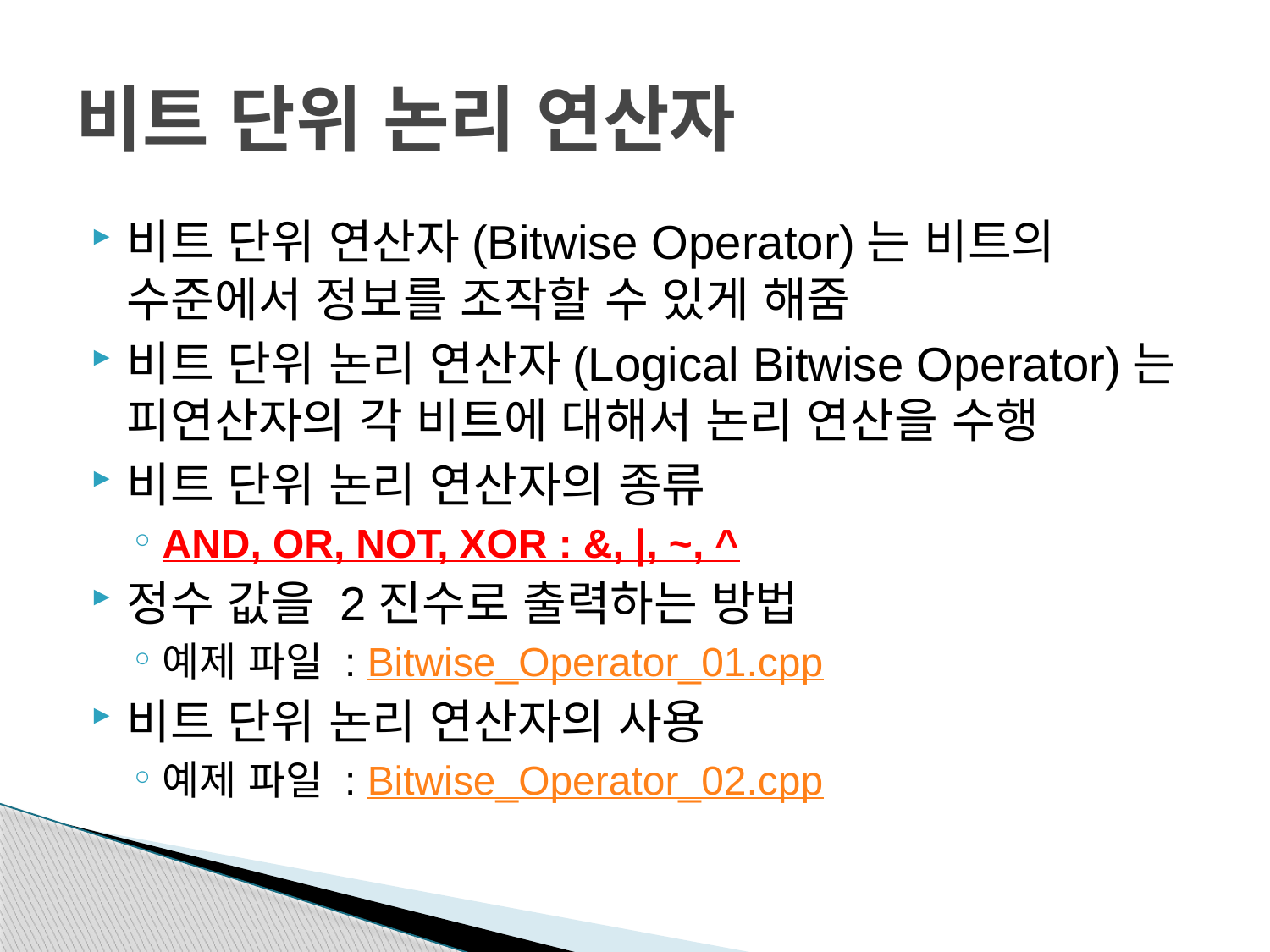

# 비트 단위 논리 연산자
비트 단위 연산자(Bitwise Operator)는 비트의
수준에서 정보를 조작할 수 있게 해줌
비트 단위 논리 연산자(Logical Bitwise Operator)는 피연산자의 각 비트에 대해서 논리 연산을 수행
비트 단위 논리 연산자의 종류
AND, OR, NOT, XOR : &, |, ~, ^
정수 값을 2진수로 출력하는 방법
예제 파일 : Bitwise_Operator_01.cpp
비트 단위 논리 연산자의 사용
예제 파일 : Bitwise_Operator_02.cpp